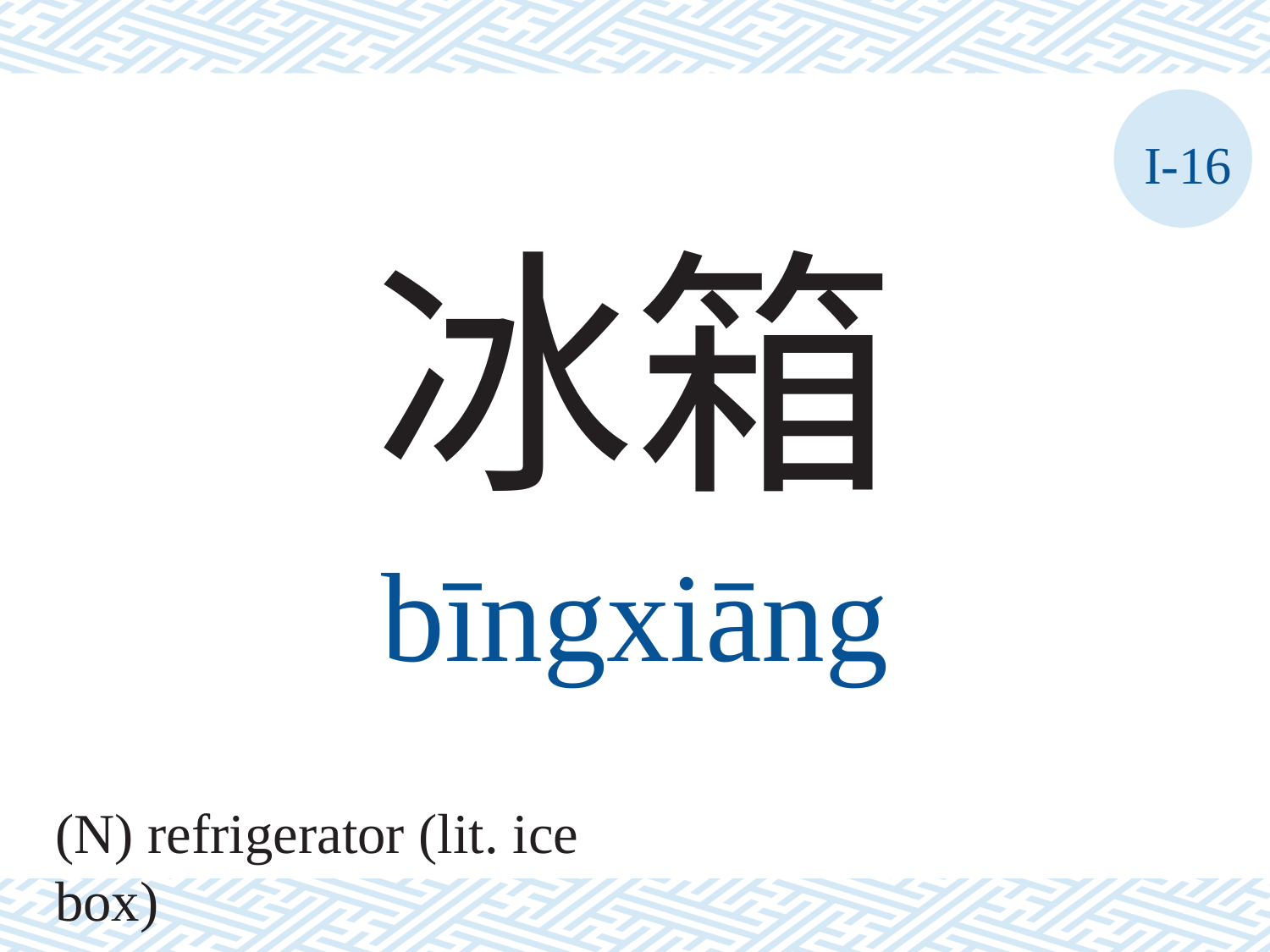

I-16
冰箱
bīngxiāng
(N) refrigerator (lit. ice box)